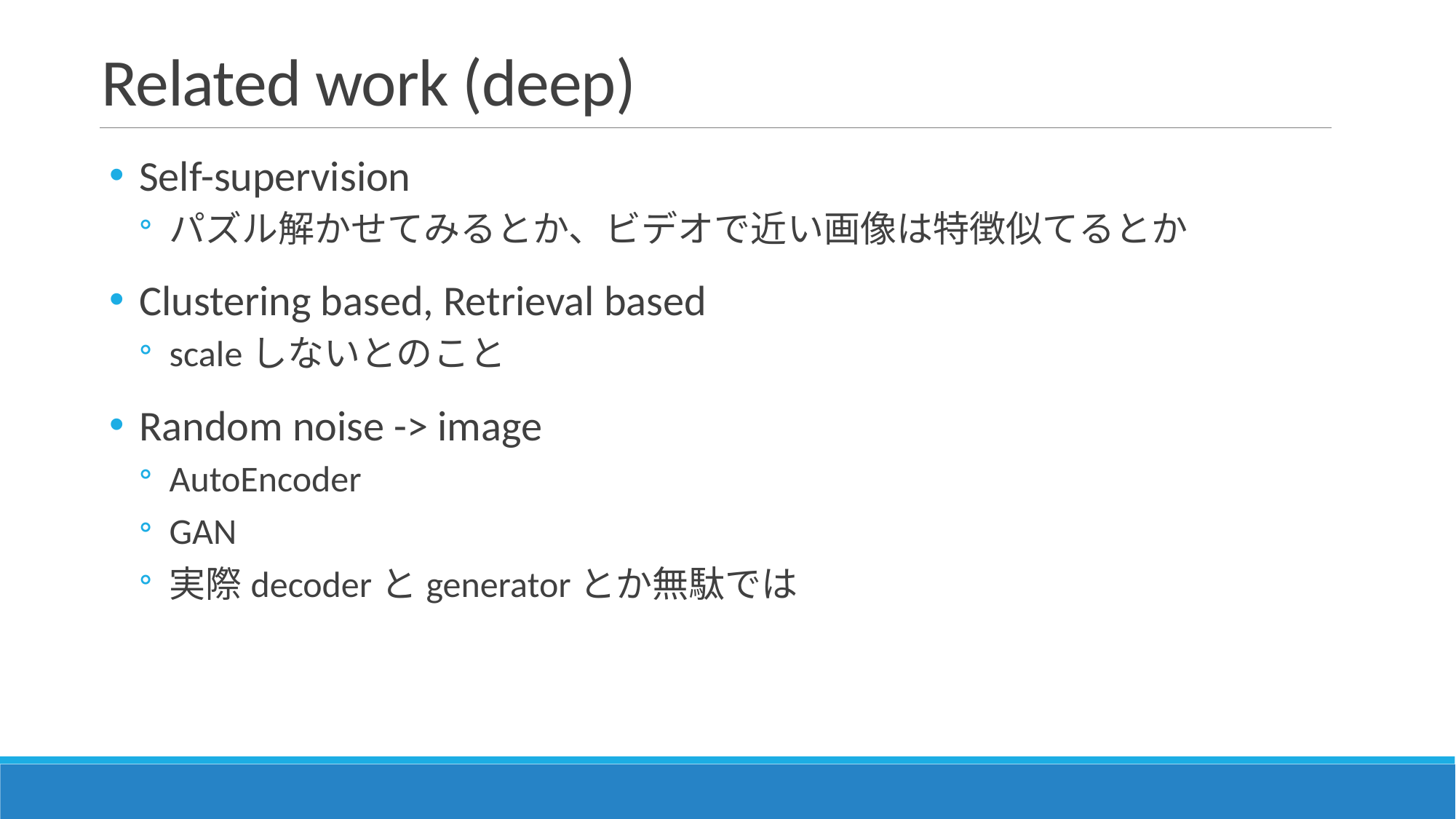

# Related work (deep)
Self-supervision
パズル解かせてみるとか、ビデオで近い画像は特徴似てるとか
Clustering based, Retrieval based
scaleしないとのこと
Random noise -> image
AutoEncoder
GAN
実際decoderとgeneratorとか無駄では